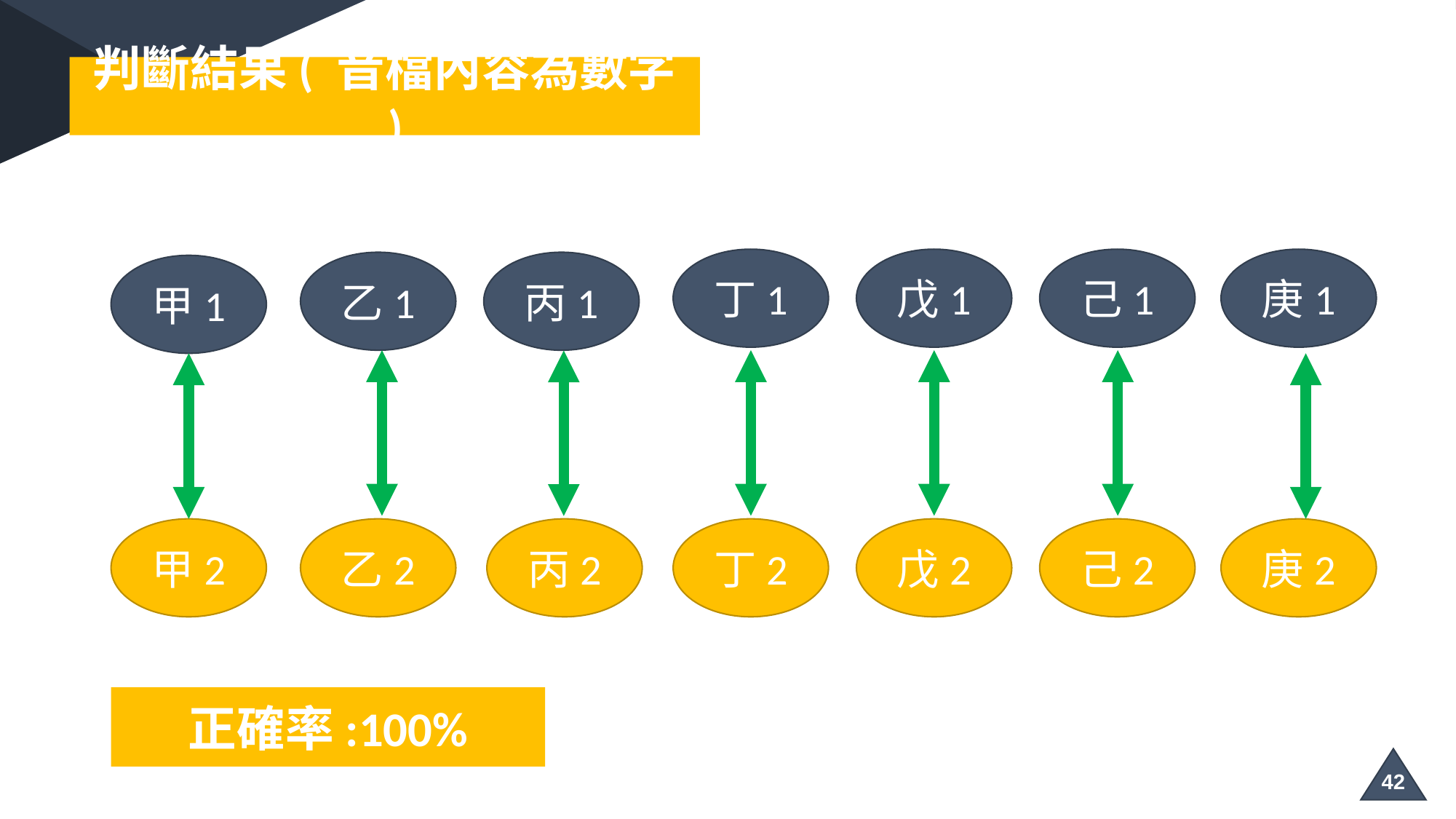

判斷結果( 音檔內容為數字 )
丁1
戊1
己1
庚1
乙1
丙1
甲1
甲2
乙2
丙2
丁2
戊2
己2
庚2
正確率:100%

42